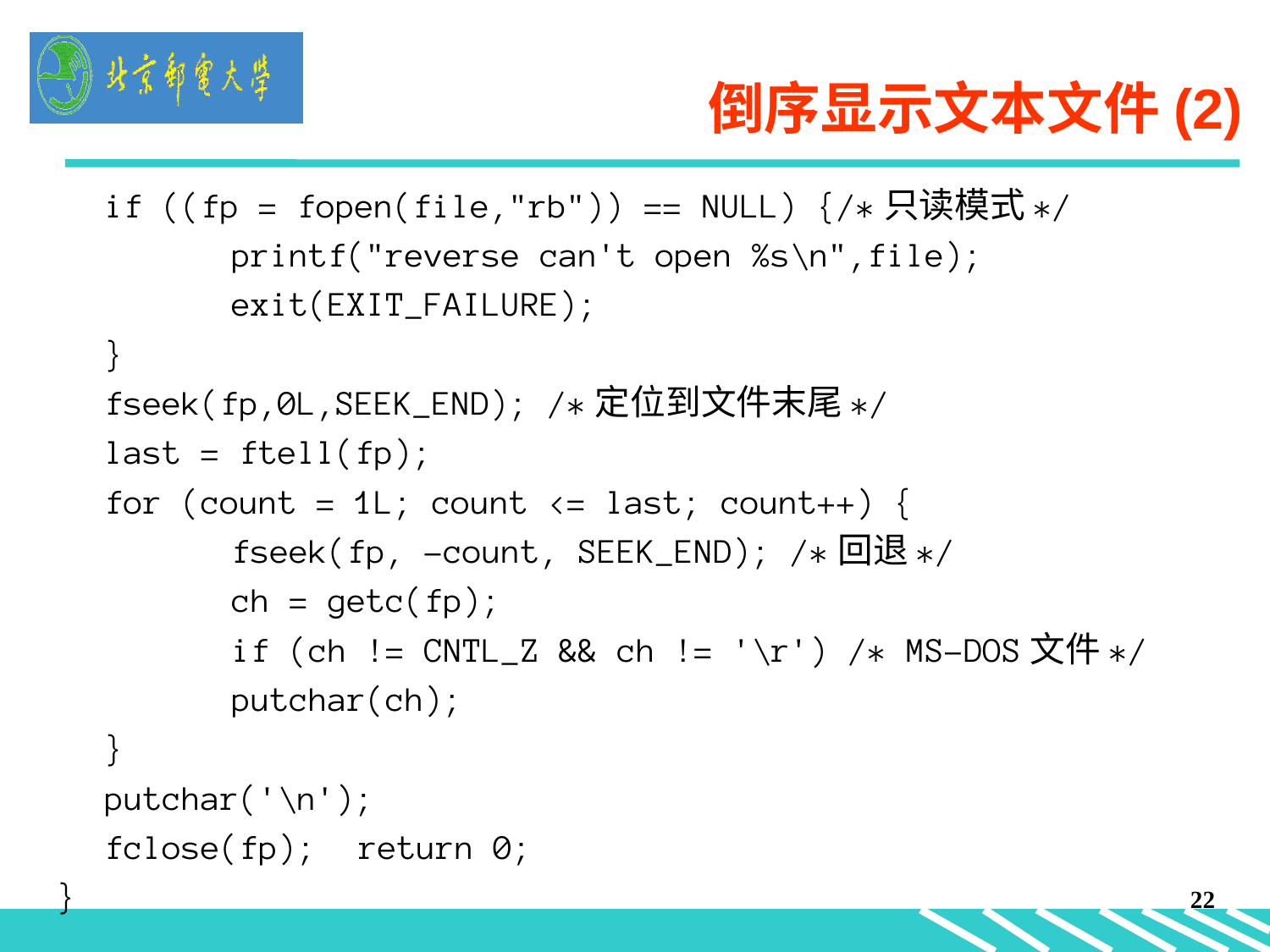

22
# 倒序显示文本文件(2)
	if ((fp = fopen(file,"rb")) == NULL) {/*只读模式*/
		printf("reverse can't open %s\n",file);
		exit(EXIT_FAILURE);
	}
	fseek(fp,0L,SEEK_END); /*定位到文件末尾*/
	last = ftell(fp);
	for (count = 1L; count <= last; count++) {
		fseek(fp, -count, SEEK_END); /*回退*/
		ch = getc(fp);
		if (ch != CNTL_Z && ch != '\r') /* MS-DOS文件*/
		putchar(ch);
	}
	putchar('\n');
	fclose(fp); 	return 0;
}